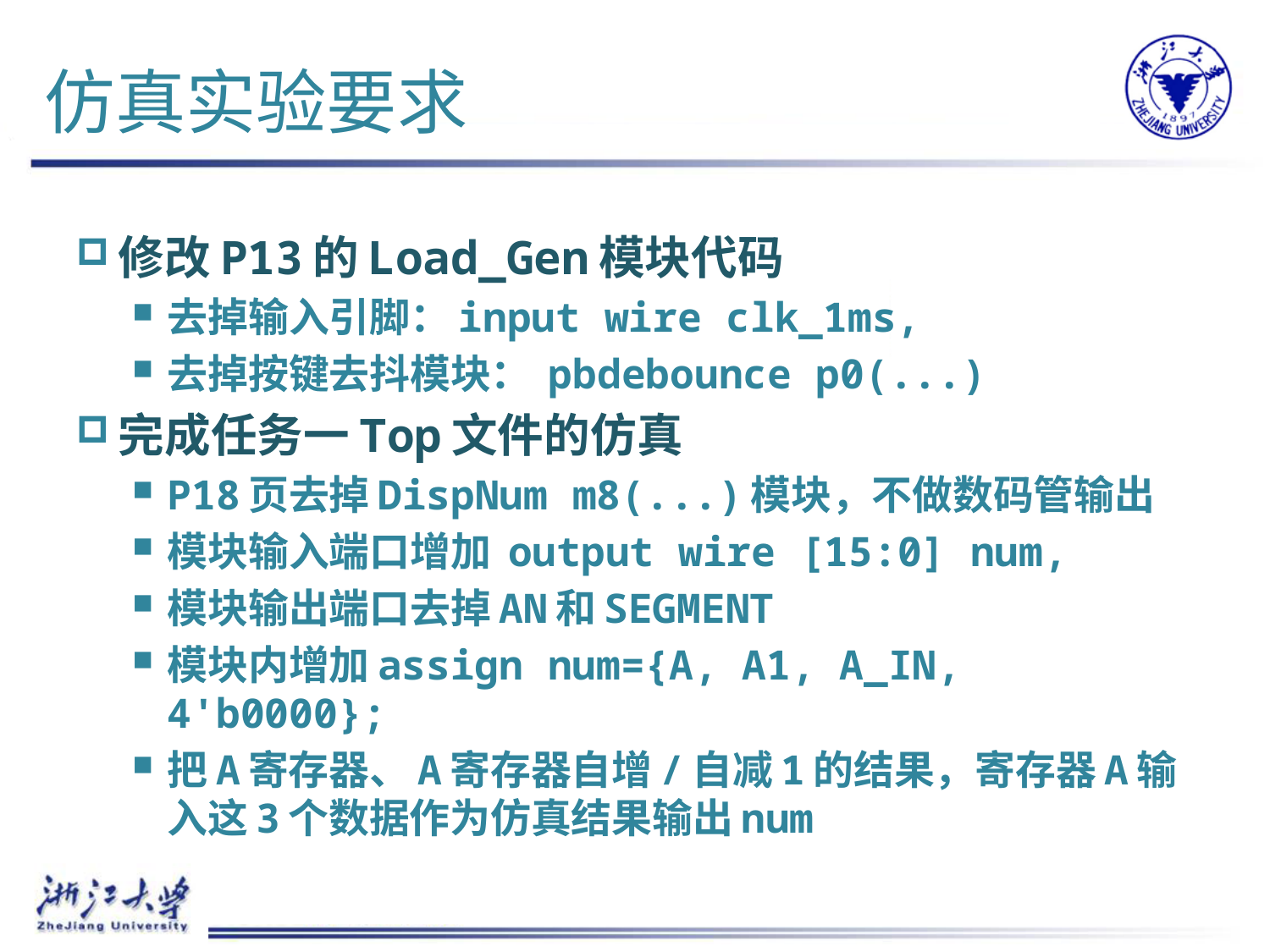

# 仿真实验要求
修改P13的Load_Gen模块代码
去掉输入引脚：input wire clk_1ms,
去掉按键去抖模块： pbdebounce p0(...)
完成任务一Top文件的仿真
P18页去掉DispNum m8(...)模块，不做数码管输出
模块输入端口增加 output wire [15:0] num,
模块输出端口去掉AN和SEGMENT
模块内增加assign num={A, A1, A_IN, 4'b0000};
把A寄存器、A寄存器自增/自减1的结果，寄存器A输入这3个数据作为仿真结果输出num